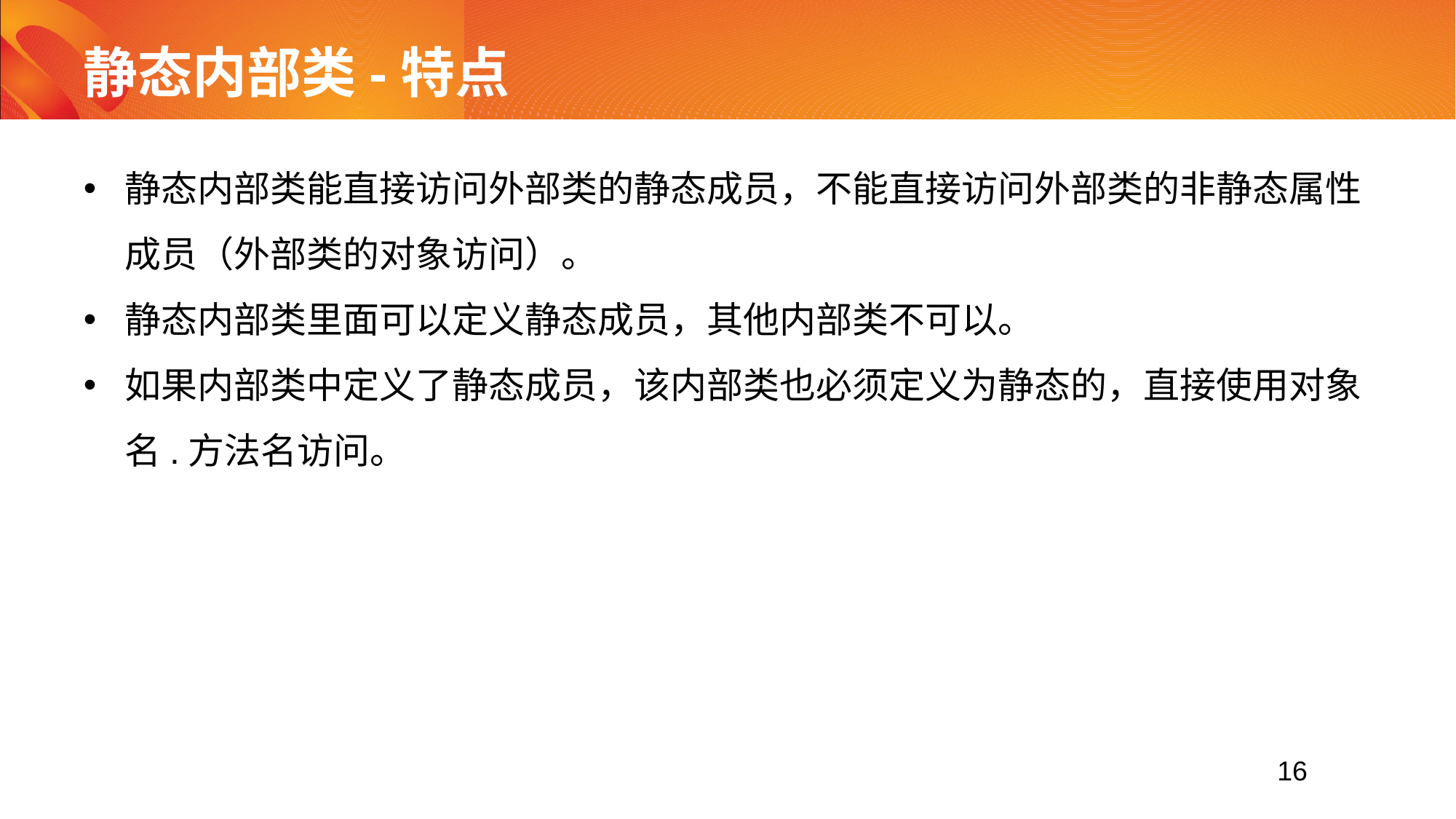

# 静态内部类-特点
静态内部类能直接访问外部类的静态成员，不能直接访问外部类的非静态属性成员（外部类的对象访问）。
静态内部类里面可以定义静态成员，其他内部类不可以。
如果内部类中定义了静态成员，该内部类也必须定义为静态的，直接使用对象名.方法名访问。